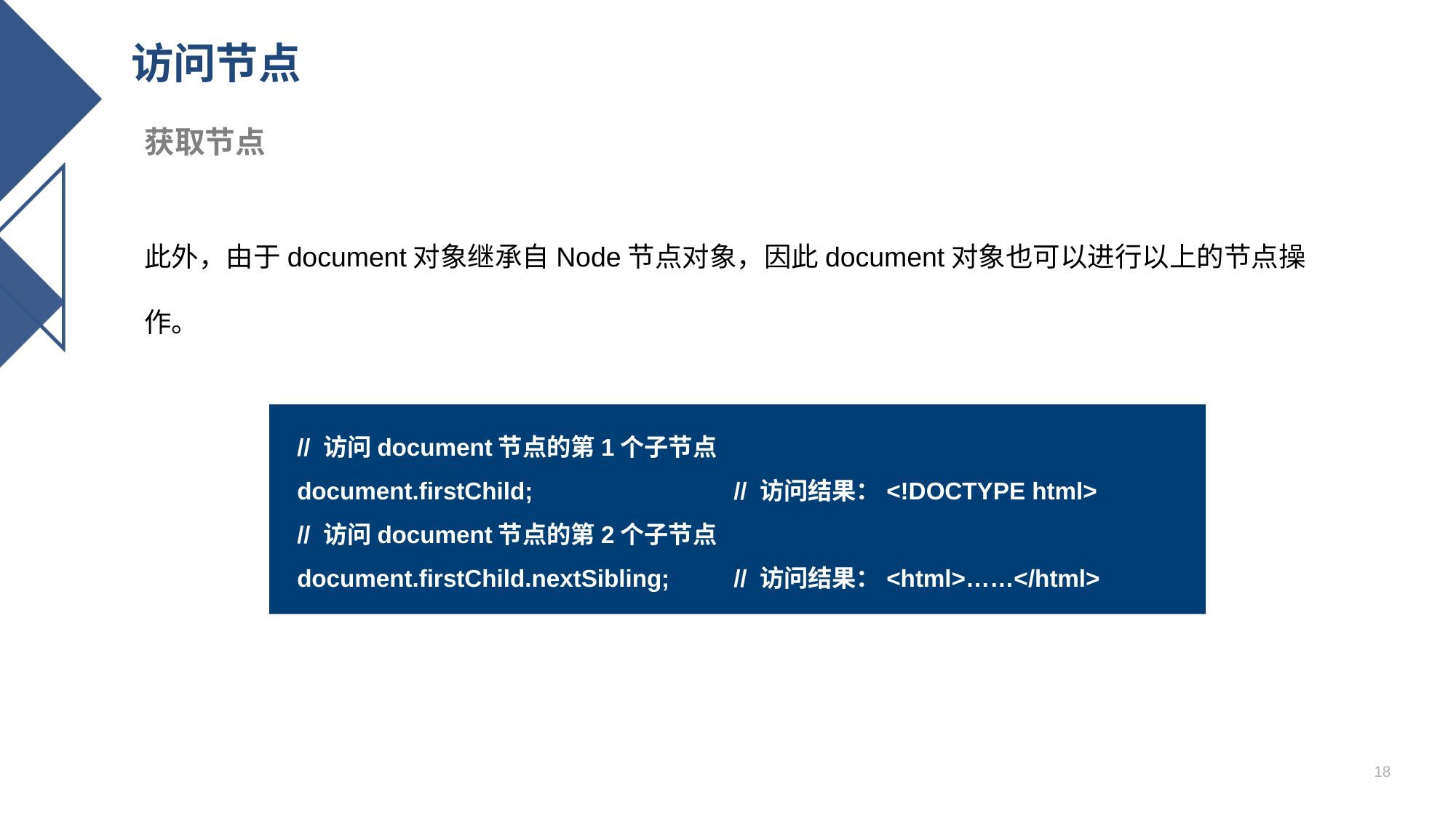

# 访问节点
获取节点
此外，由于document对象继承自Node节点对象，因此document对象也可以进行以上的节点操作。

// 访问document节点的第1个子节点
document.firstChild;		// 访问结果：<!DOCTYPE html>
// 访问document节点的第2个子节点
document.firstChild.nextSibling;	// 访问结果：<html>……</html>
18